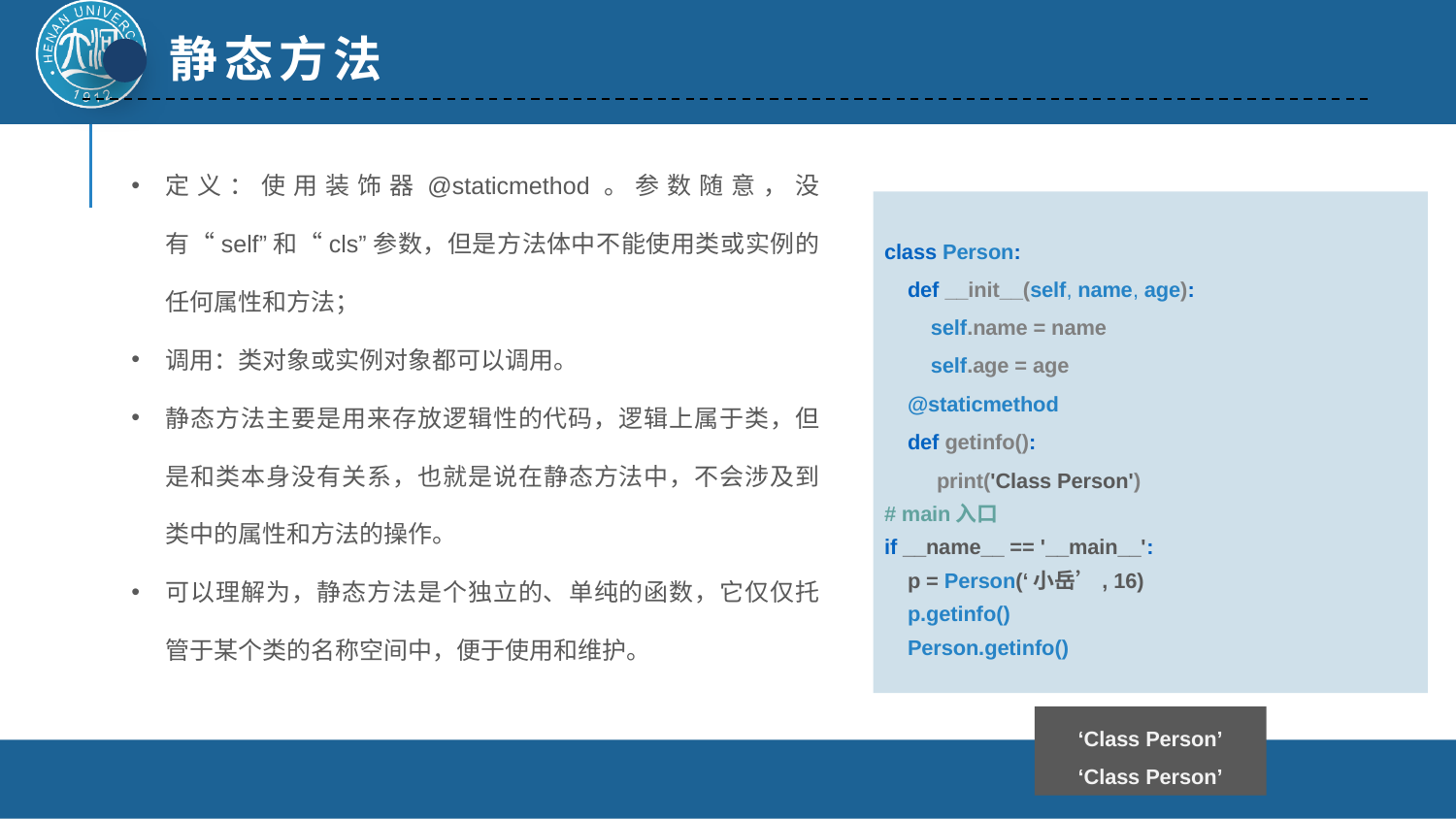

静态方法

定义：使用装饰器@staticmethod。参数随意，没有“self”和“cls”参数，但是方法体中不能使用类或实例的任何属性和方法；
调用：类对象或实例对象都可以调用。
静态方法主要是用来存放逻辑性的代码，逻辑上属于类，但是和类本身没有关系，也就是说在静态方法中，不会涉及到类中的属性和方法的操作。
可以理解为，静态方法是个独立的、单纯的函数，它仅仅托管于某个类的名称空间中，便于使用和维护。
class Person:
    def __init__(self, name, age):
        self.name = name
        self.age = age
    @staticmethod
    def getinfo():
         print('Class Person')
# main入口
if __name__ == '__main__':
    p = Person(‘小岳’, 16)
    p.getinfo()
    Person.getinfo()
‘Class Person’
‘Class Person’